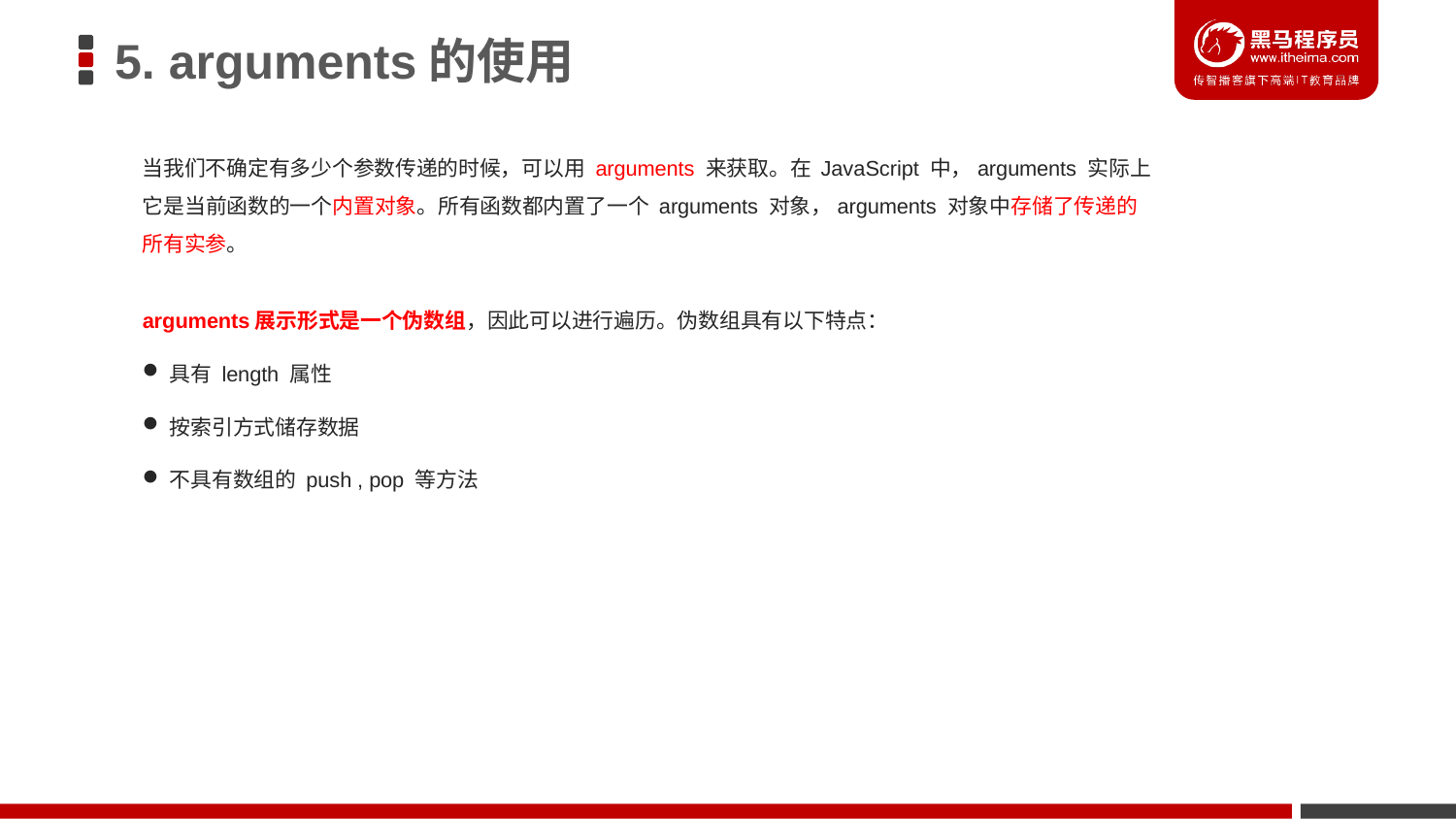

# 5. arguments的使用
当我们不确定有多少个参数传递的时候，可以用 arguments 来获取。在 JavaScript 中，arguments 实际上它是当前函数的一个内置对象。所有函数都内置了一个 arguments 对象，arguments 对象中存储了传递的所有实参。
arguments展示形式是一个伪数组，因此可以进行遍历。伪数组具有以下特点：
具有 length 属性
按索引方式储存数据
不具有数组的 push , pop 等方法